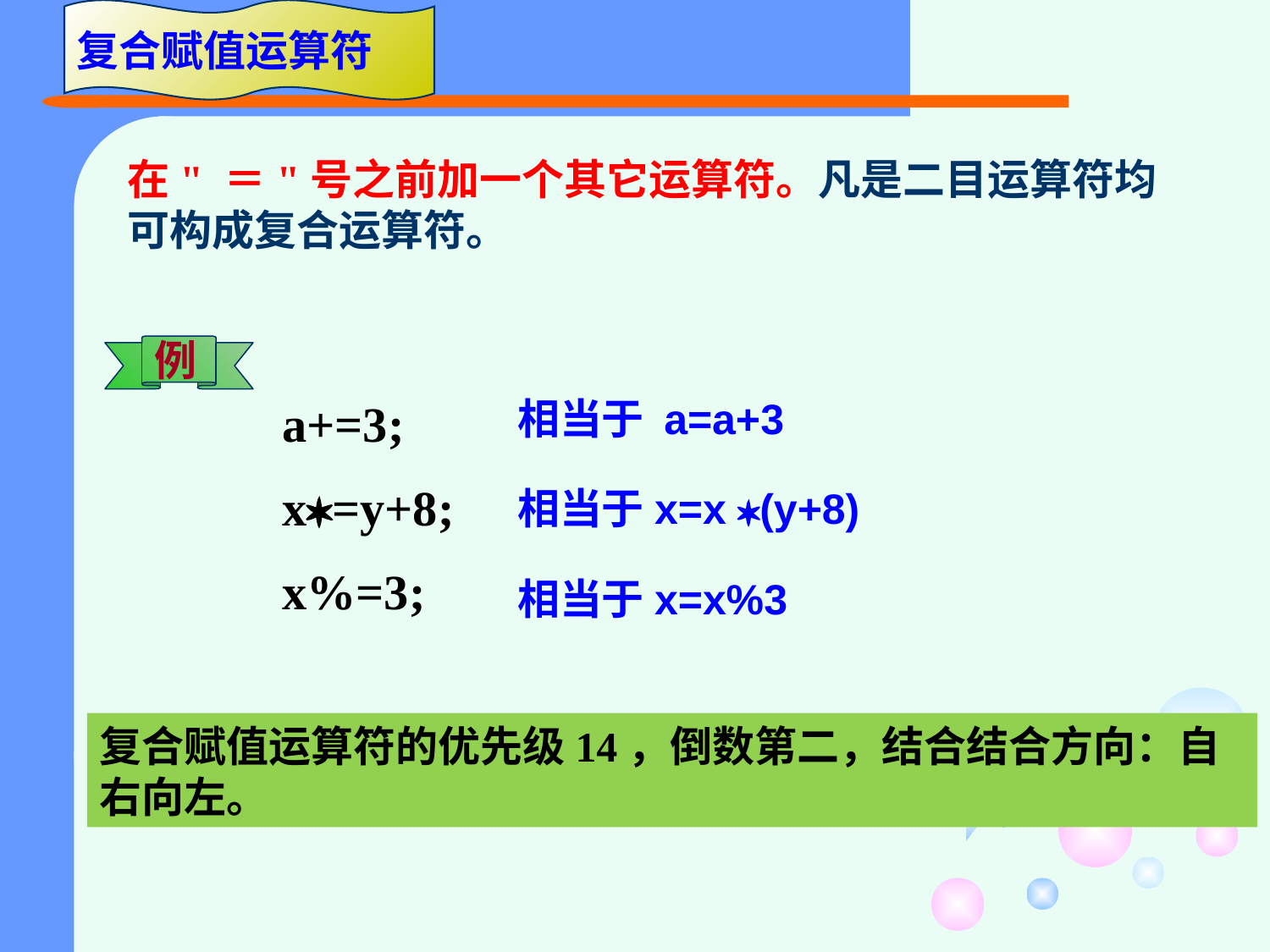

复合赋值运算符
在" ＝"号之前加一个其它运算符。凡是二目运算符均可构成复合运算符。
例
a+=3;
x∗=y+8;
x%=3;
相当于 a=a+3
相当于x=x ∗(y+8)
相当于x=x%3
复合赋值运算符的优先级14，倒数第二，结合结合方向：自右向左。